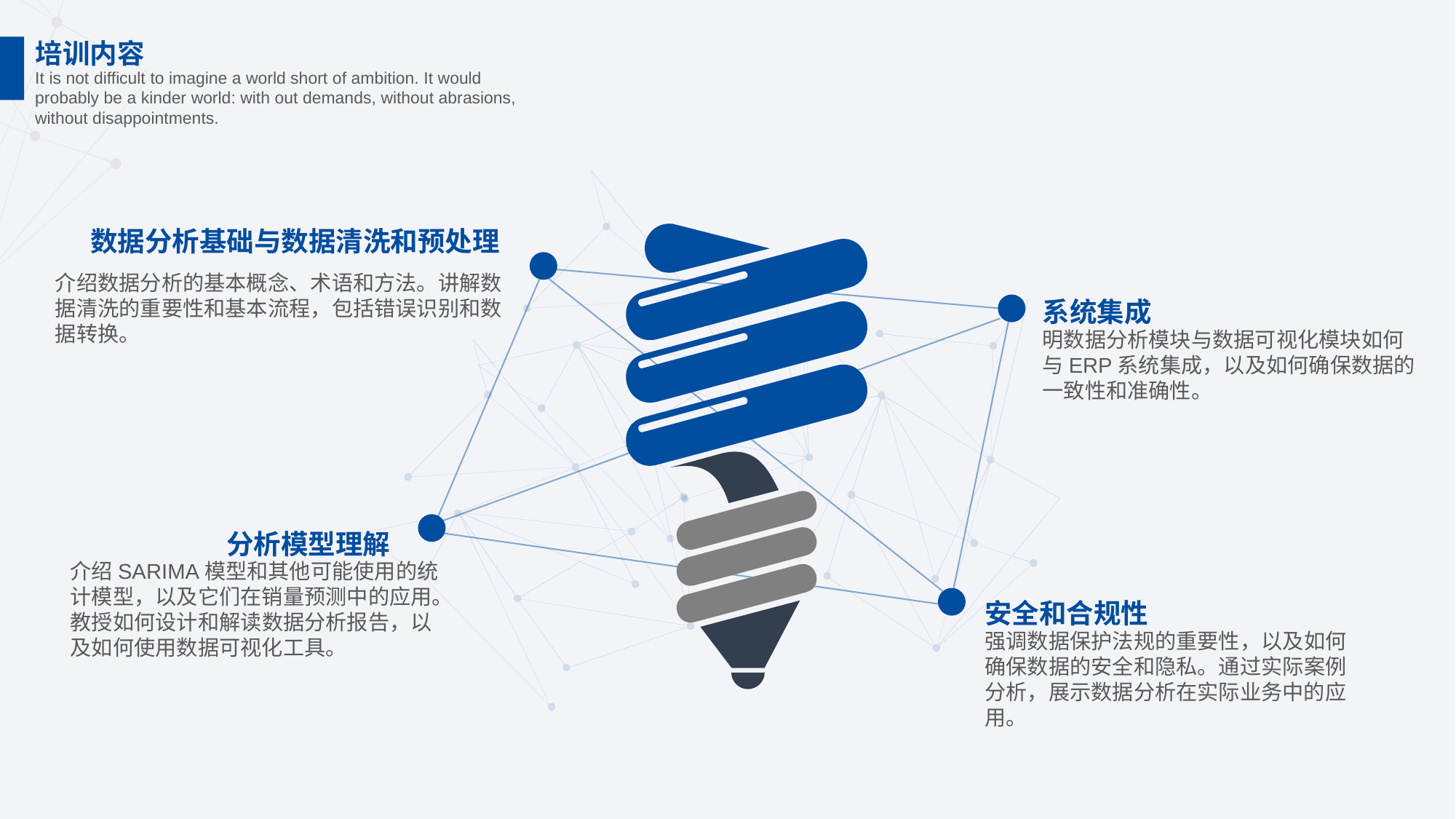

培训内容

It is not difficult to imagine a world short of ambition. It would probably be a kinder world: with out demands, without abrasions, without disappointments.
数据分析基础与数据清洗和预处理
介绍数据分析的基本概念、术语和方法。讲解数据清洗的重要性和基本流程，包括错误识别和数据转换。

系统集成
明数据分析模块与数据可视化模块如何与ERP系统集成，以及如何确保数据的一致性和准确性。
分析模型理解
介绍SARIMA模型和其他可能使用的统计模型，以及它们在销量预测中的应用。教授如何设计和解读数据分析报告，以及如何使用数据可视化工具。
安全和合规性
强调数据保护法规的重要性，以及如何确保数据的安全和隐私。通过实际案例分析，展示数据分析在实际业务中的应用。